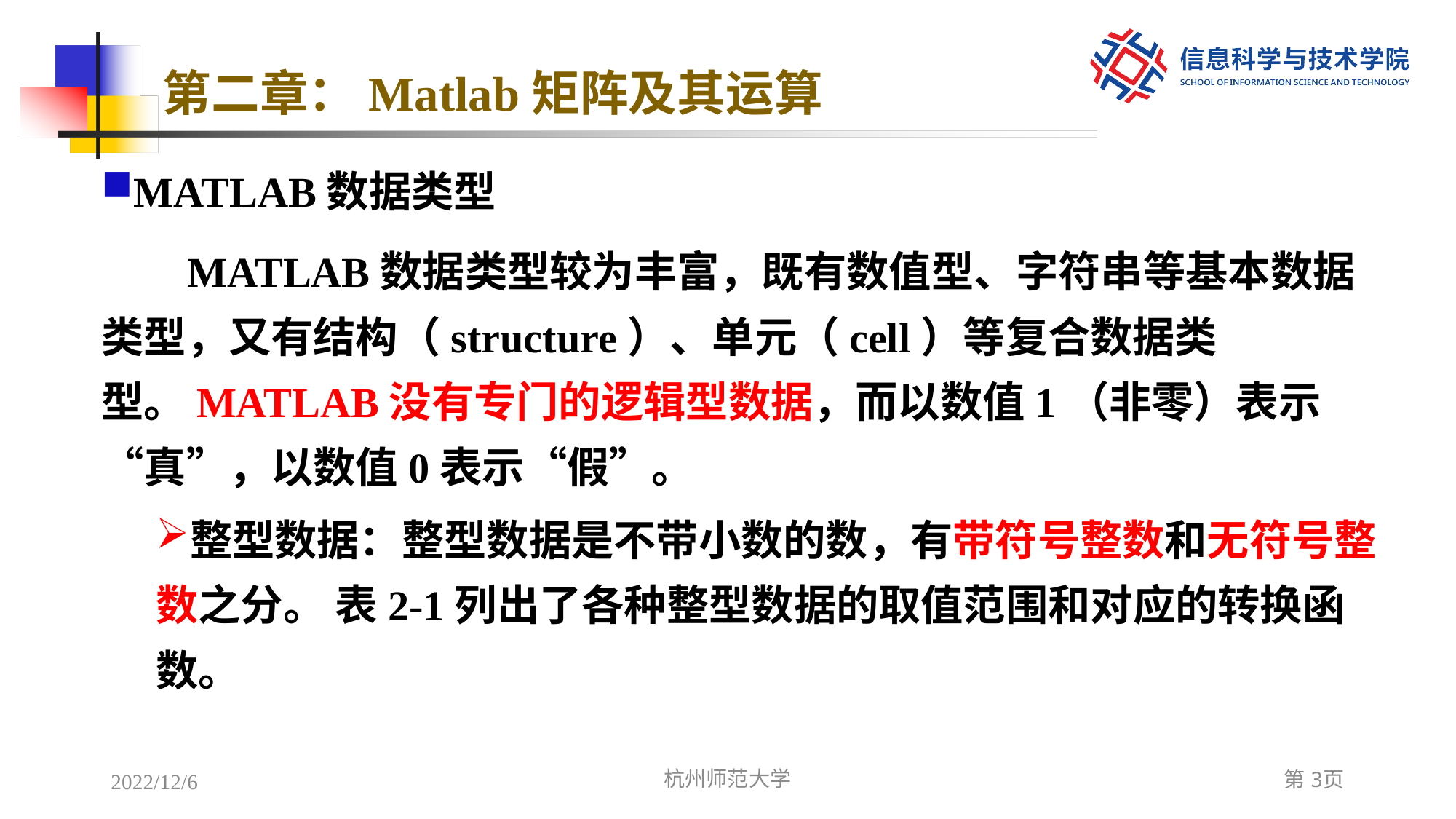

# 第二章：Matlab矩阵及其运算
MATLAB数据类型
MATLAB数据类型较为丰富，既有数值型、字符串等基本数据类型，又有结构（structure）、单元（cell）等复合数据类型。MATLAB没有专门的逻辑型数据，而以数值1（非零）表示“真”，以数值0表示“假”。
整型数据：整型数据是不带小数的数，有带符号整数和无符号整数之分。 表2-1列出了各种整型数据的取值范围和对应的转换函数。

2022/12/6
杭州师范大学
第3页